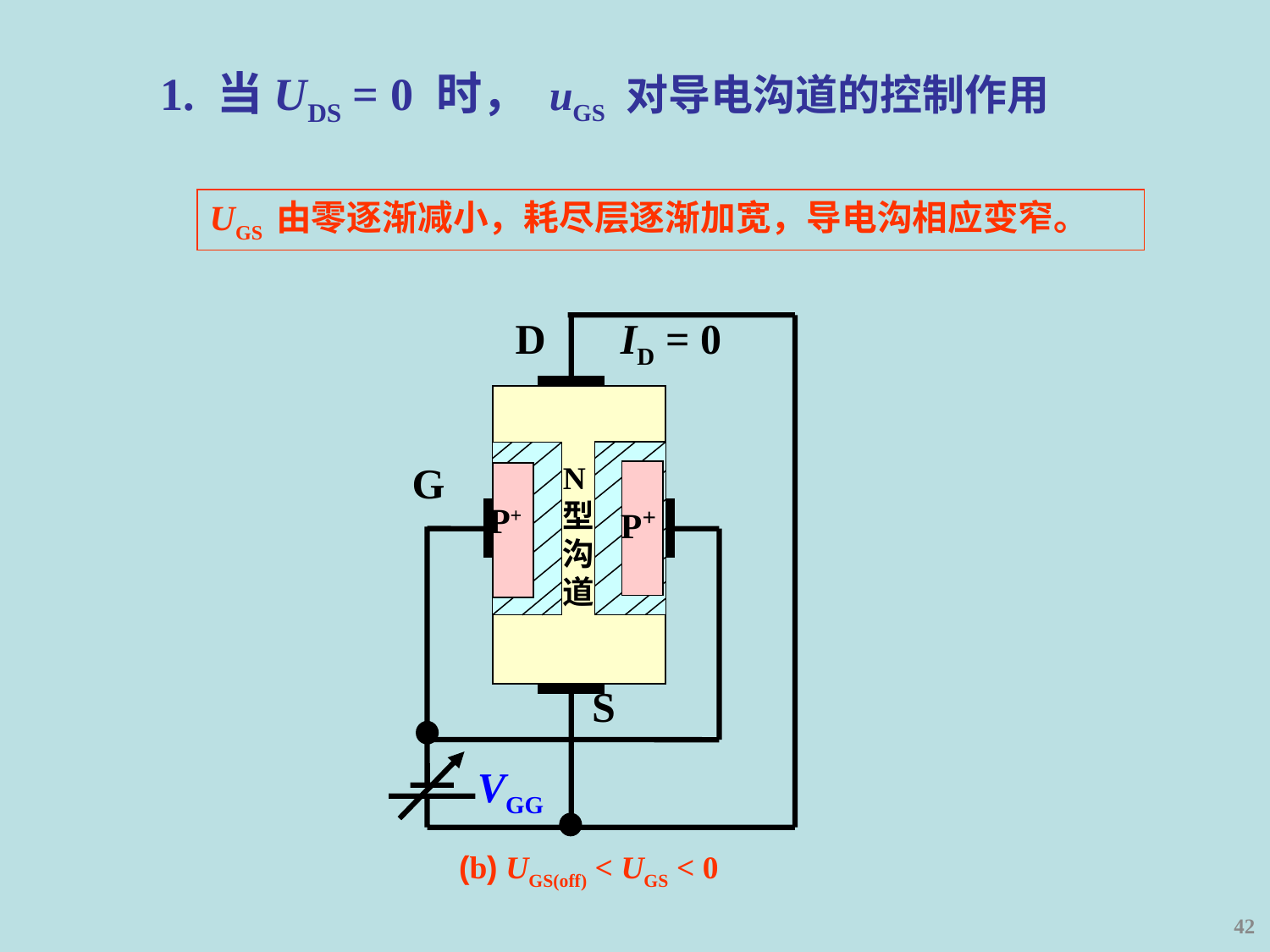

1. 当UDS = 0 时， uGS 对导电沟道的控制作用
UGS 由零逐渐减小，耗尽层逐渐加宽，导电沟相应变窄。
D
ID = 0

G
N型沟道

P+
P+

S

(b) UGS(off) < UGS < 0
VGG
42